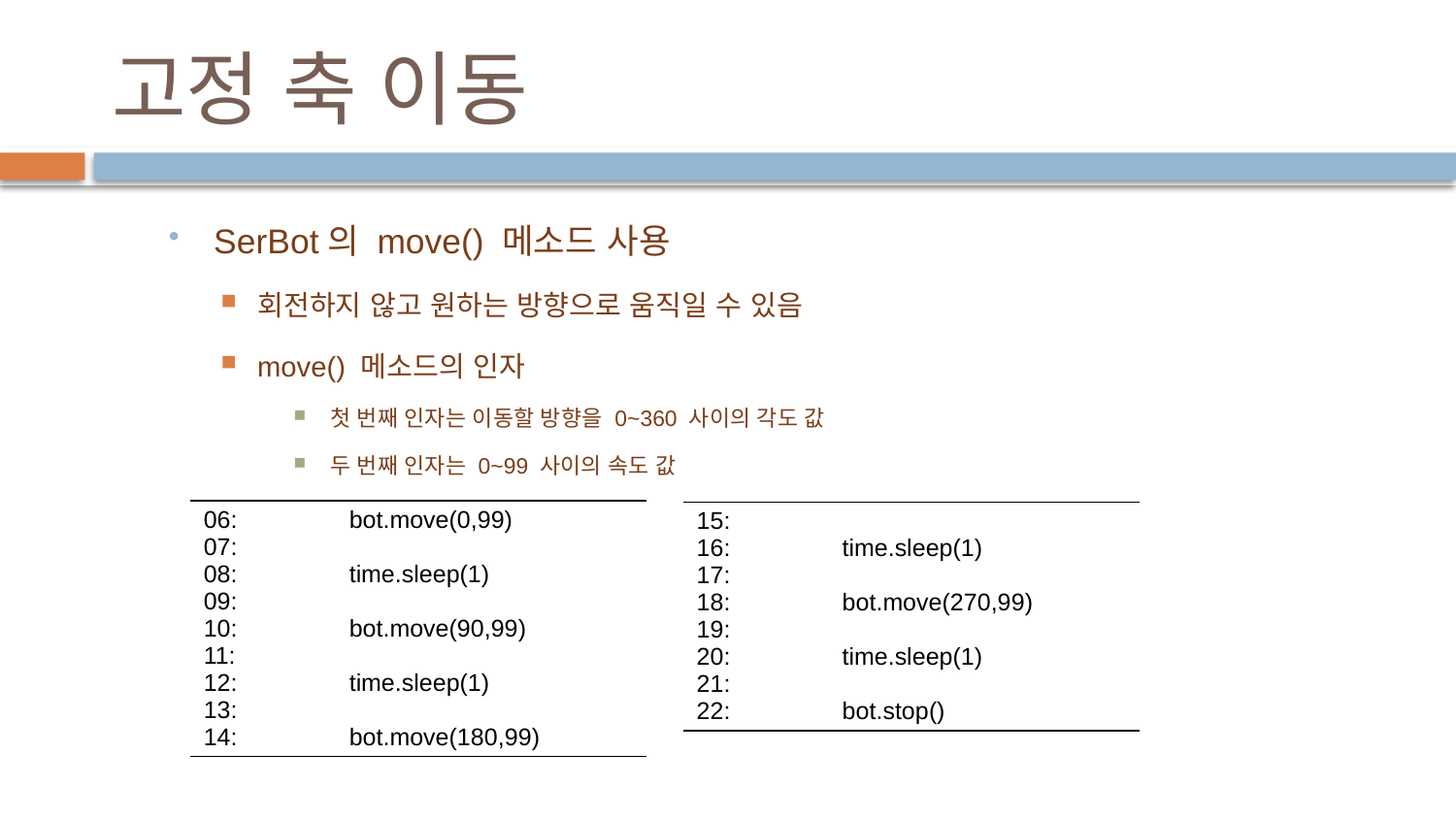

# 고정 축 이동
SerBot의 move() 메소드 사용
회전하지 않고 원하는 방향으로 움직일 수 있음
move() 메소드의 인자
첫 번째 인자는 이동할 방향을 0~360 사이의 각도 값
두 번째 인자는 0~99 사이의 속도 값
| 06: bot.move(0,99) 07: 08: time.sleep(1) 09: 10: bot.move(90,99) 11: 12: time.sleep(1) 13: 14: bot.move(180,99) |
| --- |
| 15: 16: time.sleep(1) 17: 18: bot.move(270,99) 19: 20: time.sleep(1) 21: 22: bot.stop() |
| --- |